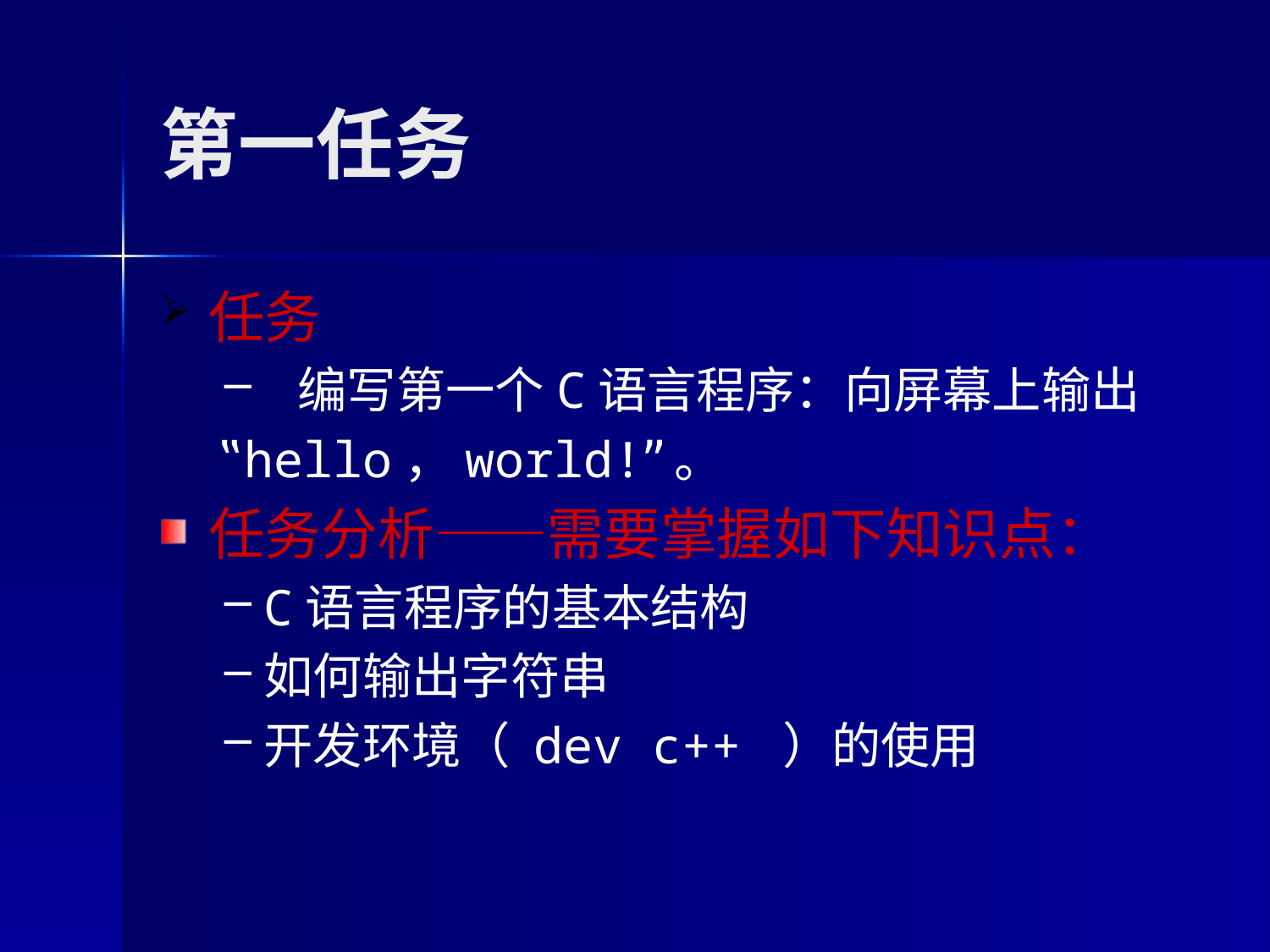

# 第一任务
任务
  编写第一个C语言程序：向屏幕上输出
“hello，world!”。
任务分析——需要掌握如下知识点：
C语言程序的基本结构
如何输出字符串
开发环境（ dev c++ ）的使用